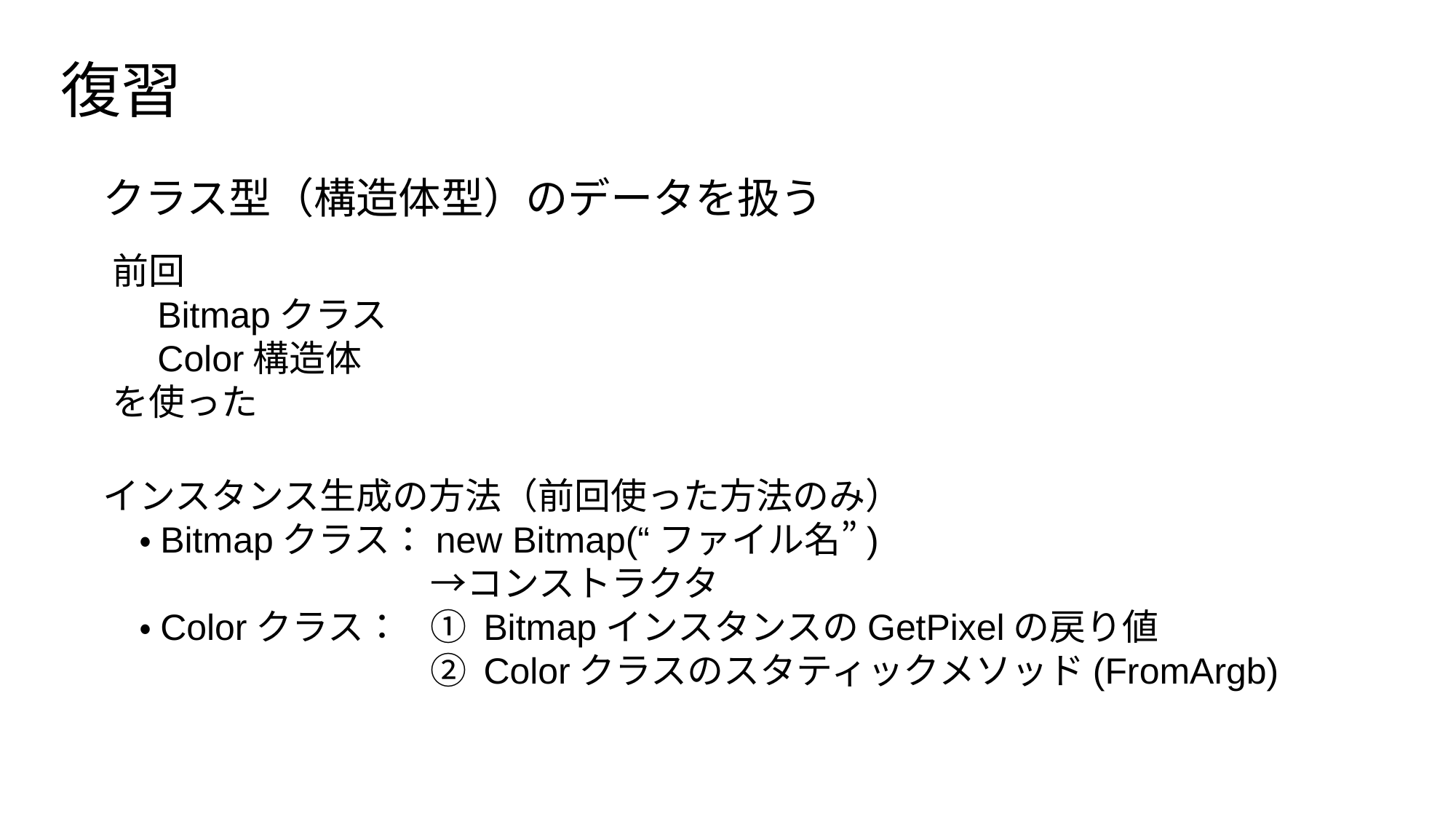

復習
クラス型（構造体型）のデータを扱う
前回
　Bitmapクラス
　Color構造体
を使った
インスタンス生成の方法（前回使った方法のみ）
　・Bitmapクラス：new Bitmap(“ファイル名”)
　　　　　　　　　→コンストラクタ
　・Colorクラス：	① BitmapインスタンスのGetPixelの戻り値
　　　　　　　　 	② Colorクラスのスタティックメソッド(FromArgb)